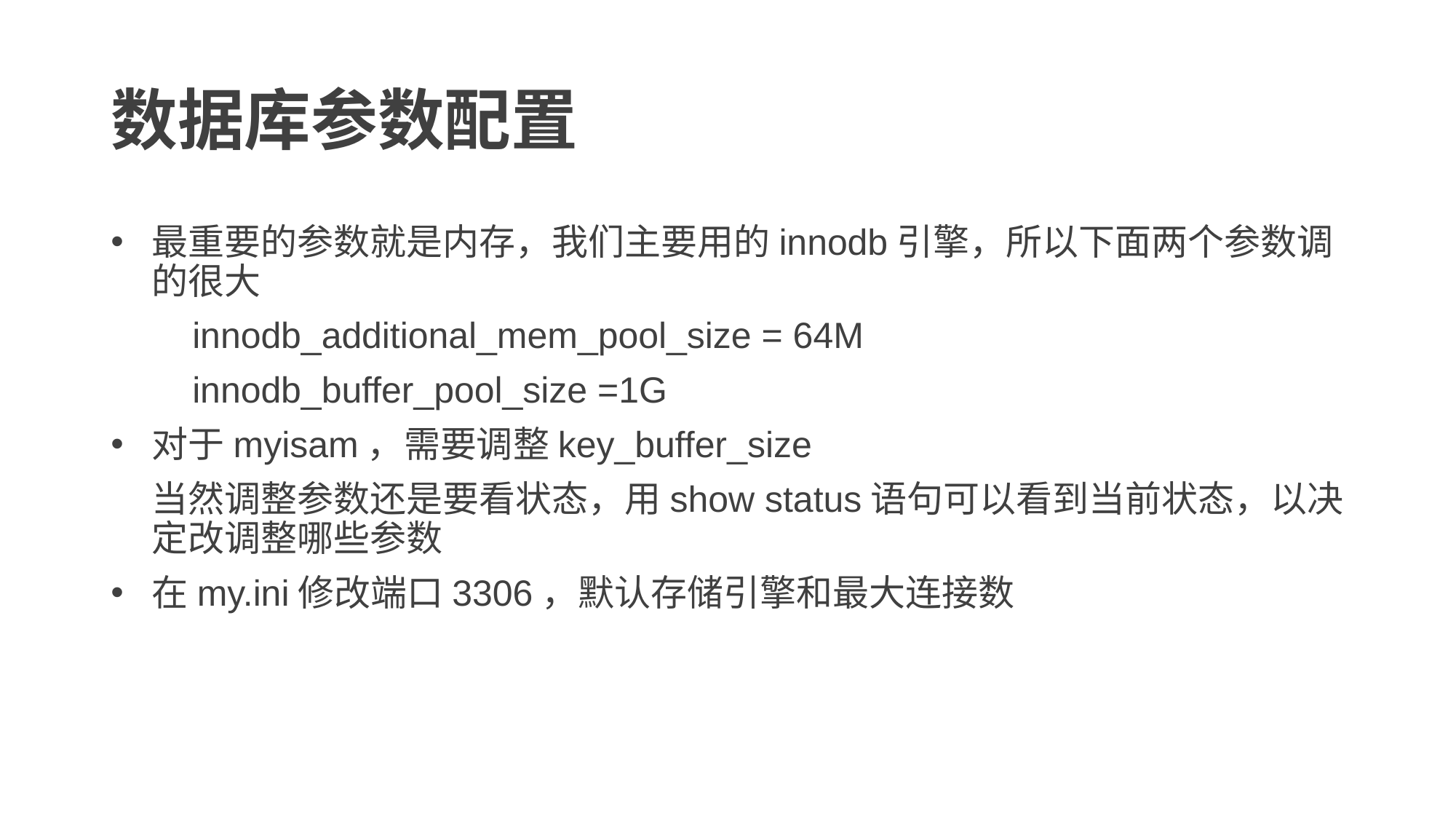

# 数据库参数配置
最重要的参数就是内存，我们主要用的innodb引擎，所以下面两个参数调的很大
　　innodb_additional_mem_pool_size = 64M
　　innodb_buffer_pool_size =1G
对于myisam，需要调整key_buffer_size
	当然调整参数还是要看状态，用show status语句可以看到当前状态，以决定改调整哪些参数
在my.ini修改端口3306，默认存储引擎和最大连接数